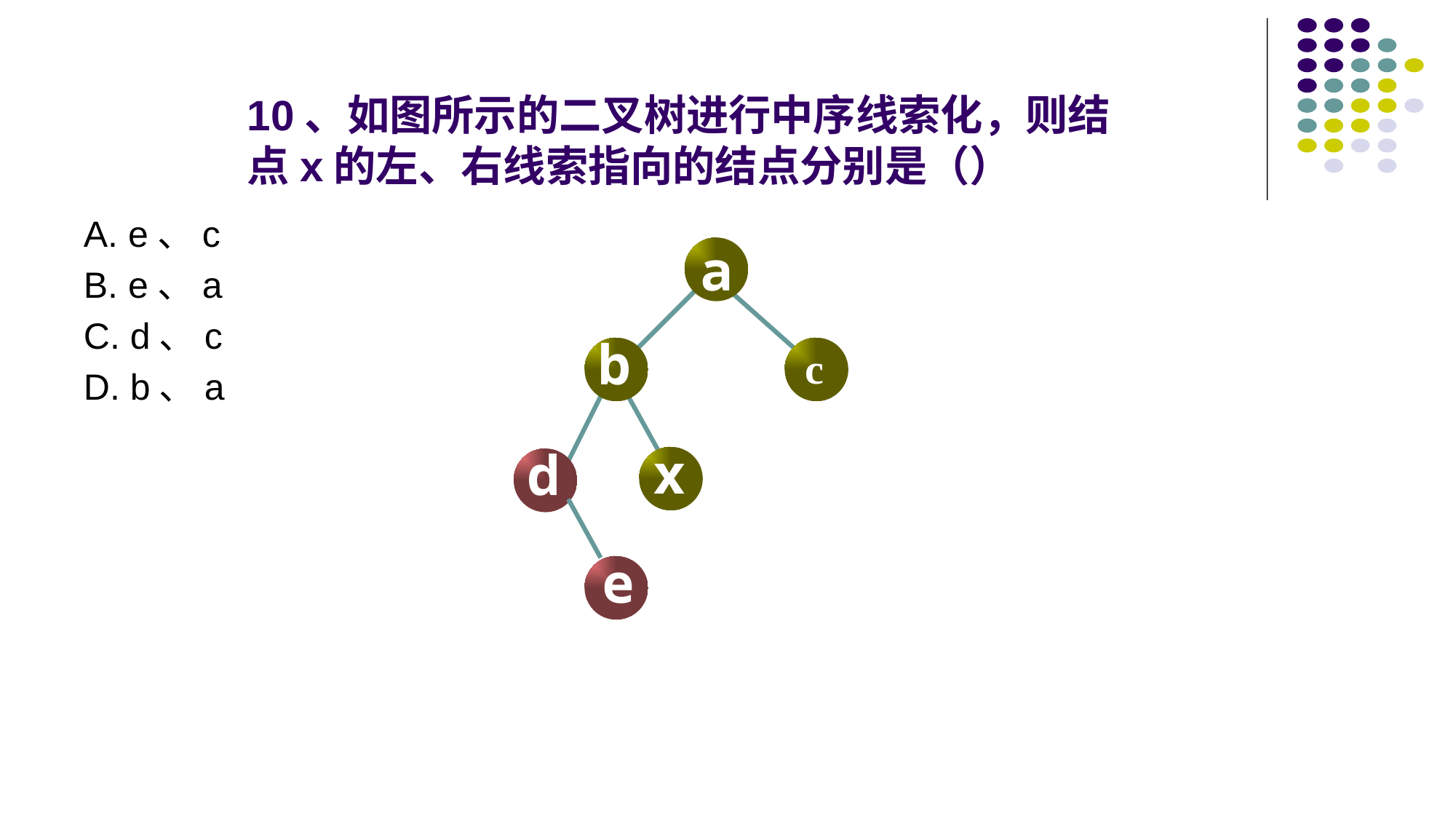

# 10、如图所示的二叉树进行中序线索化，则结点x的左、右线索指向的结点分别是（）
A. e、c
B. e、a
C. d、c
D. b、a
a

b
c

x
d

e